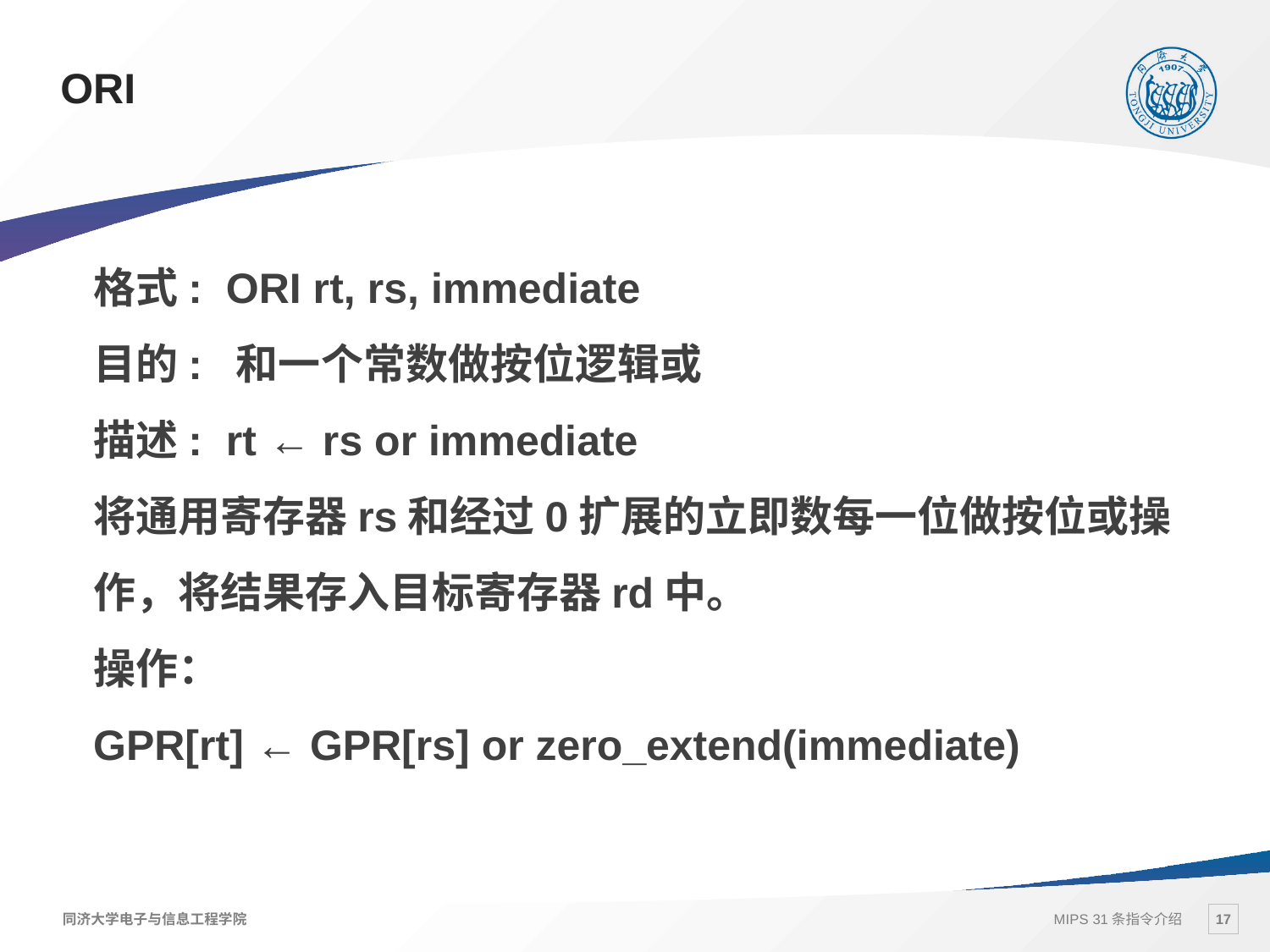

# ORI
格式:  ORI rt, rs, immediate
目的:  和一个常数做按位逻辑或
描述:  rt ← rs or immediate
将通用寄存器rs和经过0扩展的立即数每一位做按位或操作，将结果存入目标寄存器rd中。
操作：
GPR[rt] ← GPR[rs] or zero_extend(immediate)